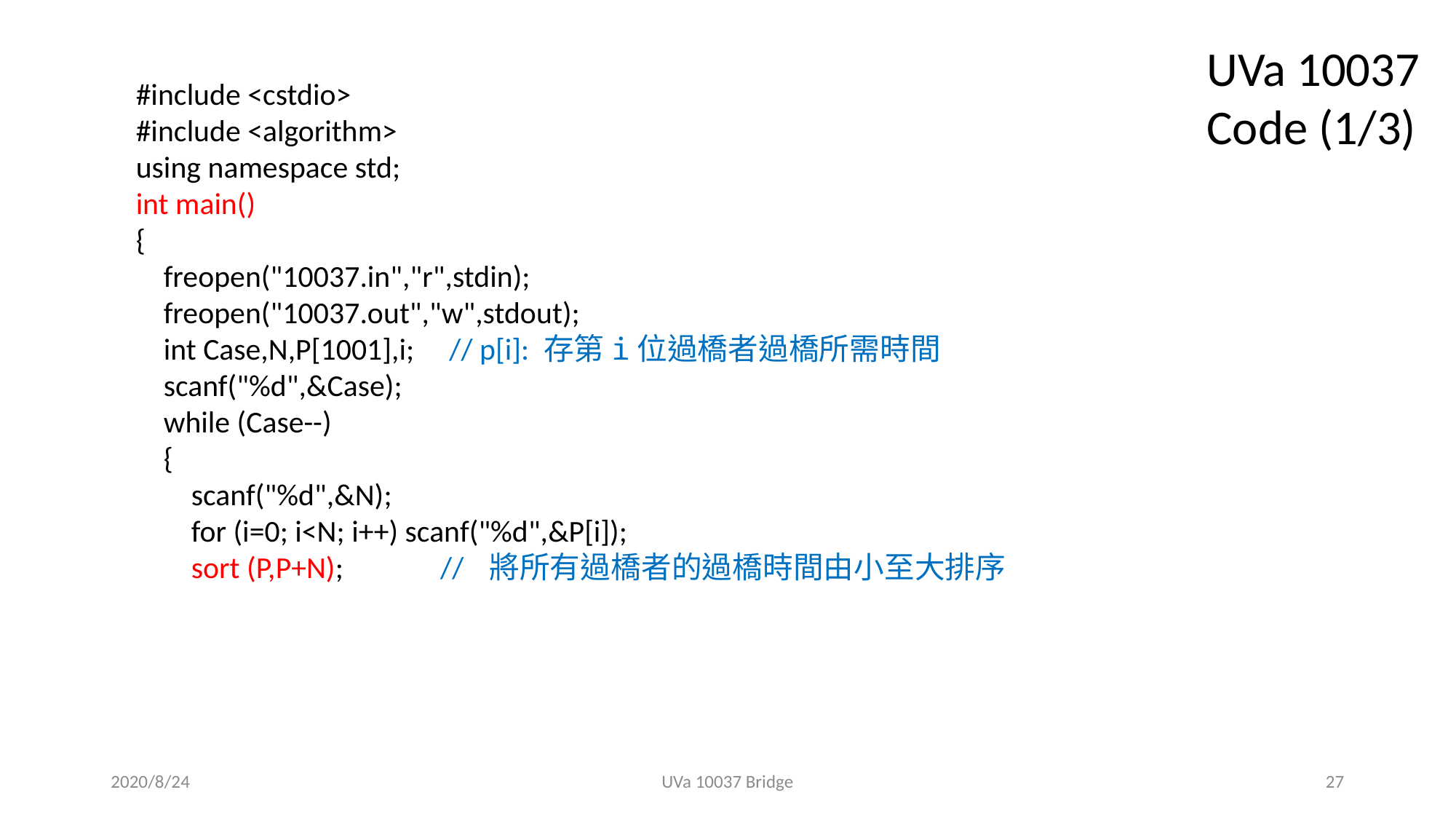

UVa 10037 Code (1/3)
#include <cstdio>
#include <algorithm>
using namespace std;
int main()
{
    freopen("10037.in","r",stdin);
    freopen("10037.out","w",stdout);
    int Case,N,P[1001],i;     // p[i]: 存第i位過橋者過橋所需時間
    scanf("%d",&Case);
    while (Case--)
    {
        scanf("%d",&N);
        for (i=0; i<N; i++) scanf("%d",&P[i]);
        sort (P,P+N);              // 將所有過橋者的過橋時間由小至大排序
2020/8/24
UVa 10037 Bridge
27